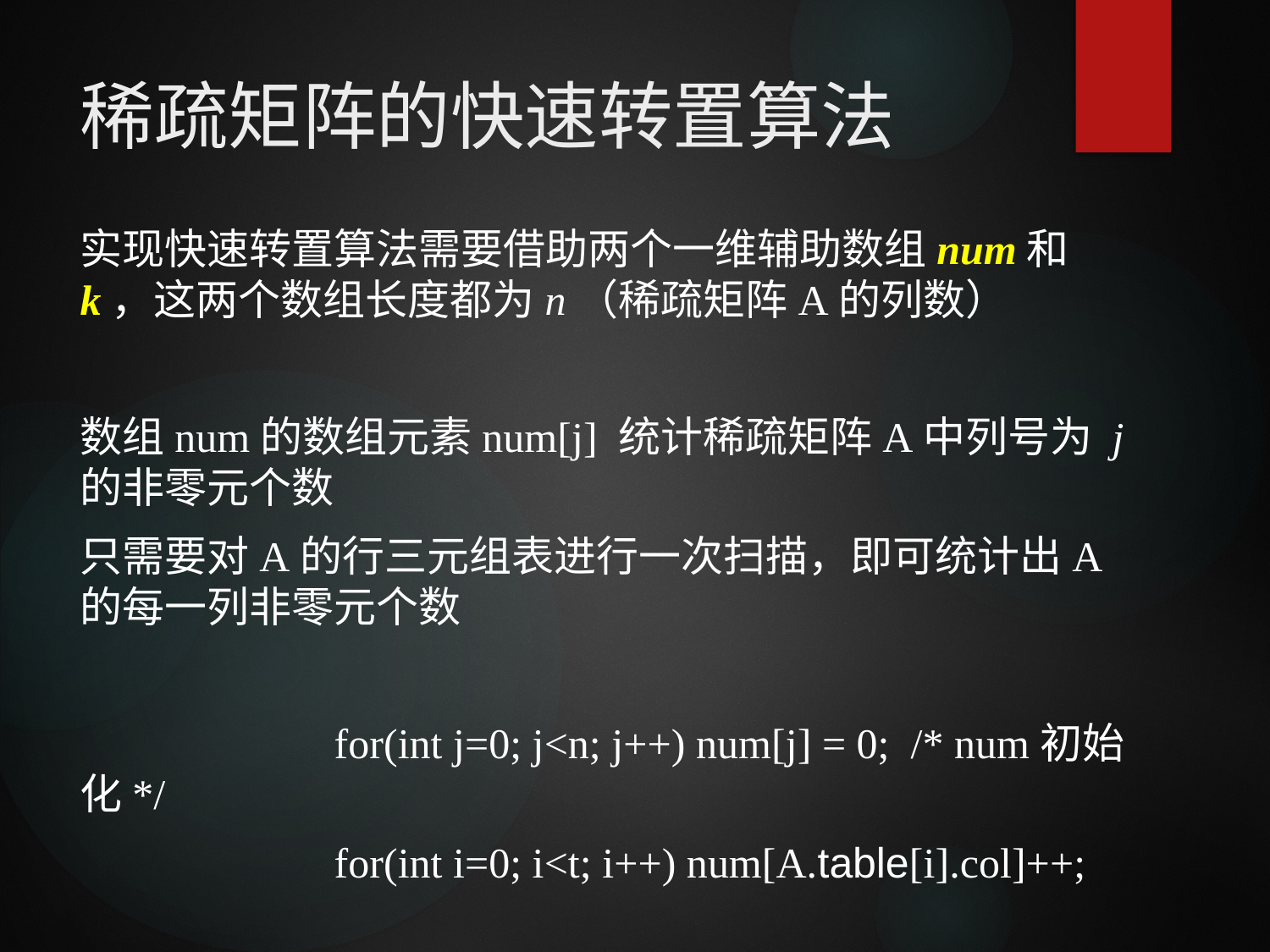

# 稀疏矩阵的快速转置算法
实现快速转置算法需要借助两个一维辅助数组num和k，这两个数组长度都为n（稀疏矩阵A的列数）

数组num的数组元素num[j] 统计稀疏矩阵A中列号为 j的非零元个数
只需要对A的行三元组表进行一次扫描，即可统计出A的每一列非零元个数

		for(int j=0; j<n; j++) num[j] = 0;  /* num初始化*/
		for(int i=0; i<t; i++) num[A.table[i].col]++;